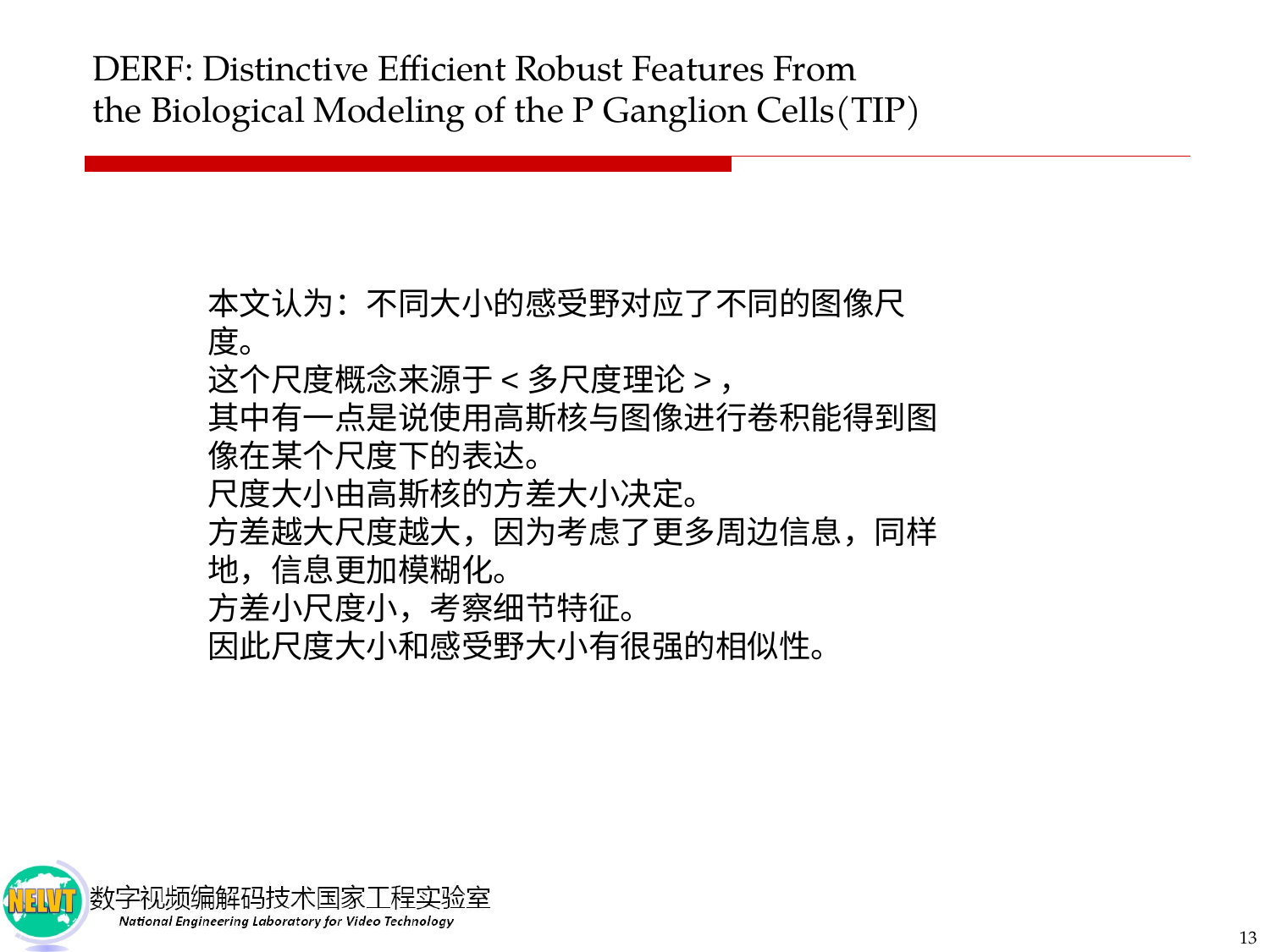

# DERF: Distinctive Efficient Robust Features From the Biological Modeling of the P Ganglion Cells(TIP)
本文认为：不同大小的感受野对应了不同的图像尺度。
这个尺度概念来源于<多尺度理论>，
其中有一点是说使用高斯核与图像进行卷积能得到图像在某个尺度下的表达。
尺度大小由高斯核的方差大小决定。
方差越大尺度越大，因为考虑了更多周边信息，同样地，信息更加模糊化。
方差小尺度小，考察细节特征。
因此尺度大小和感受野大小有很强的相似性。
13